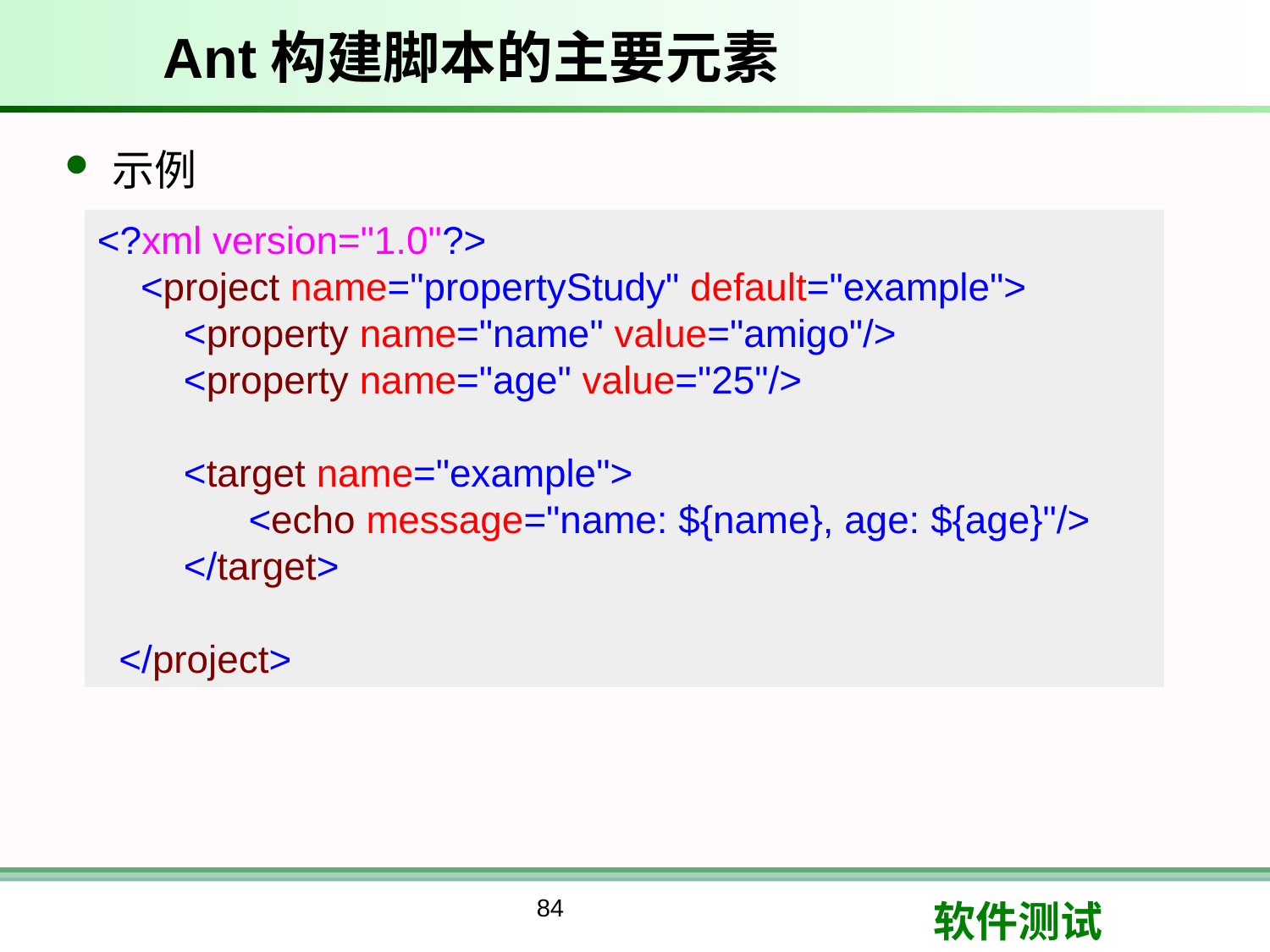

# Ant构建脚本的主要元素
示例

<?xml version="1.0"?>
    <project name="propertyStudy" default="example">
        <property name="name" value="amigo"/>
        <property name="age" value="25"/>
        <target name="example">
              <echo message="name: ${name}, age: ${age}"/>
        </target>
  </project>
84